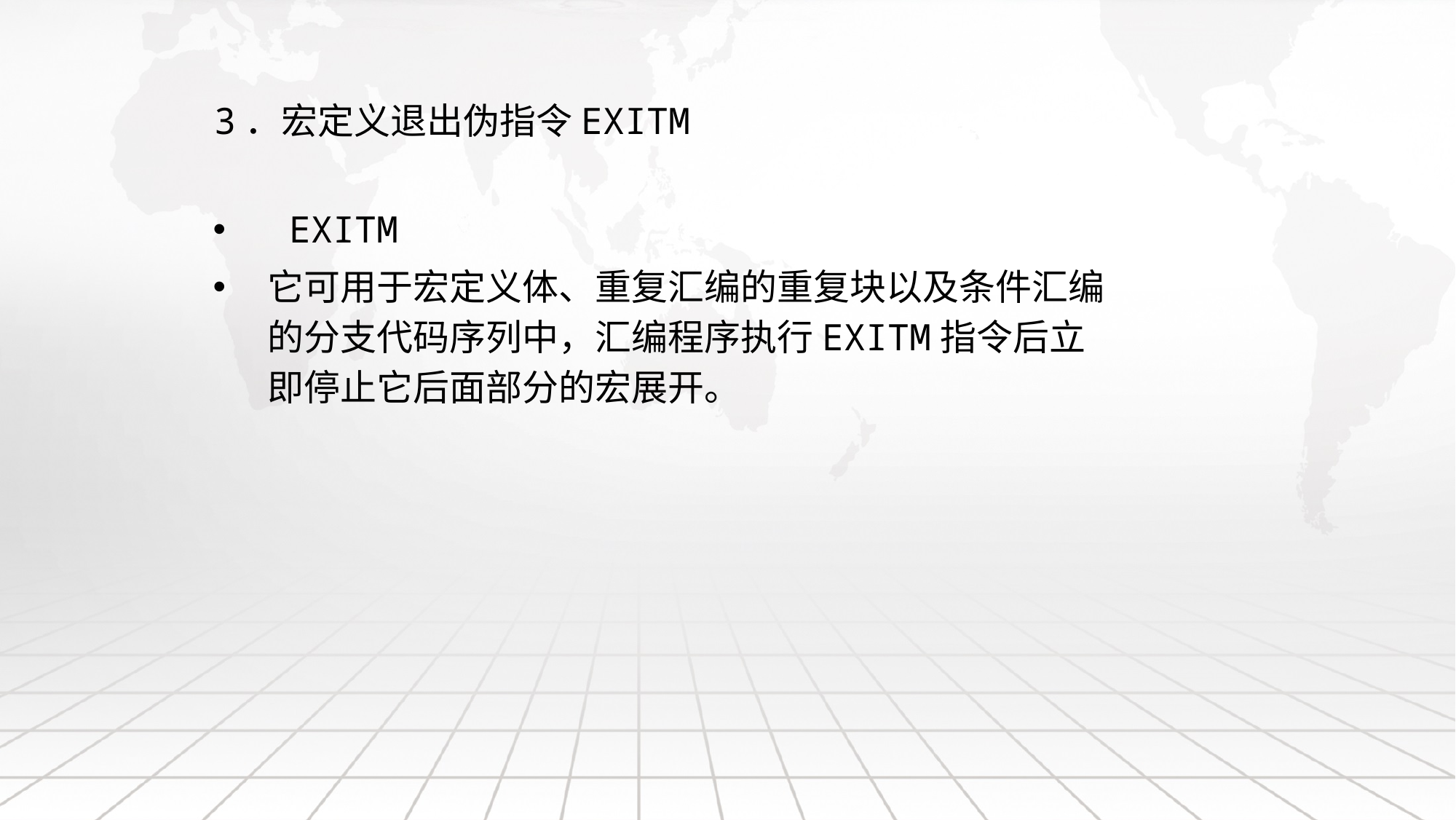

# 3．宏定义退出伪指令EXITM
 EXITM
它可用于宏定义体、重复汇编的重复块以及条件汇编的分支代码序列中，汇编程序执行EXITM指令后立即停止它后面部分的宏展开。